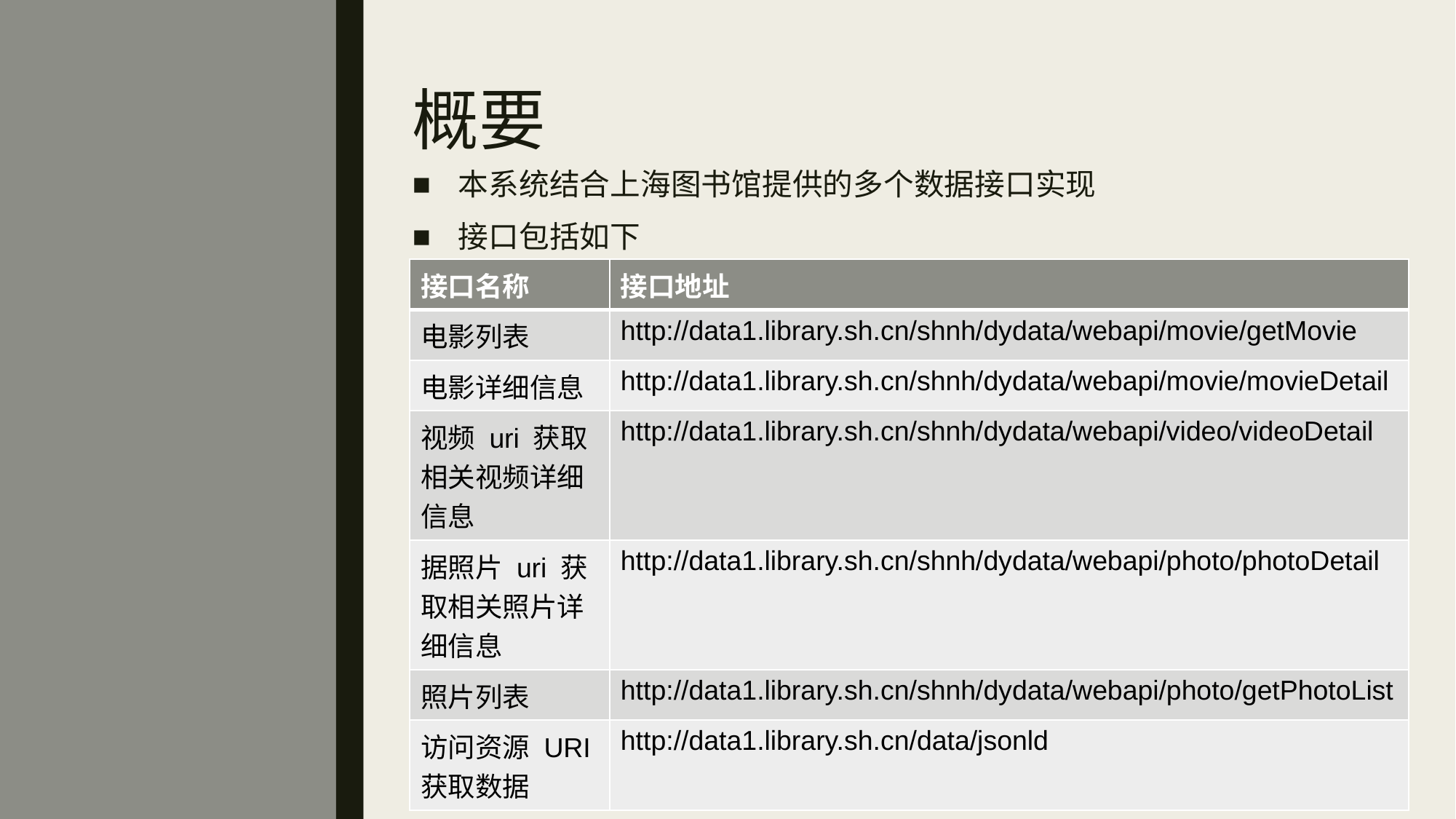

# 概要
本系统结合上海图书馆提供的多个数据接口实现
接口包括如下

| 接口名称 | 接口地址 |
| --- | --- |
| 电影列表 | http://data1.library.sh.cn/shnh/dydata/webapi/movie/getMovie |
| 电影详细信息 | http://data1.library.sh.cn/shnh/dydata/webapi/movie/movieDetail |
| 视频 uri 获取相关视频详细信息 | http://data1.library.sh.cn/shnh/dydata/webapi/video/videoDetail |
| 据照片 uri 获取相关照片详细信息 | http://data1.library.sh.cn/shnh/dydata/webapi/photo/photoDetail |
| 照片列表 | http://data1.library.sh.cn/shnh/dydata/webapi/photo/getPhotoList |
| 访问资源 URI 获取数据 | http://data1.library.sh.cn/data/jsonld |